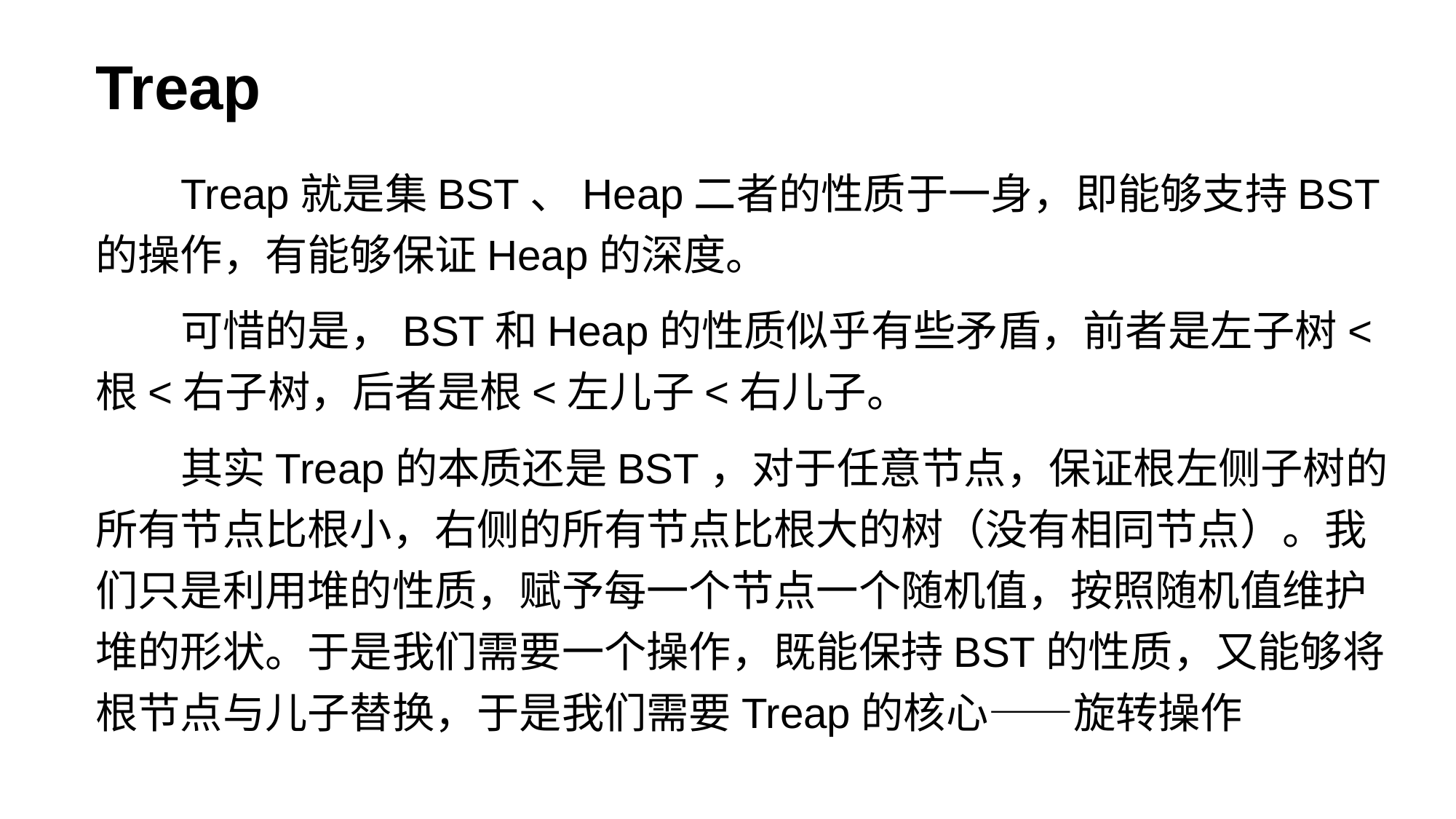

# Treap
Treap就是集BST、Heap二者的性质于一身，即能够支持BST的操作，有能够保证Heap的深度。
可惜的是，BST和Heap的性质似乎有些矛盾，前者是左子树<根<右子树，后者是根<左儿子<右儿子。
其实Treap的本质还是BST，对于任意节点，保证根左侧子树的所有节点比根小，右侧的所有节点比根大的树（没有相同节点）。我们只是利用堆的性质，赋予每一个节点一个随机值，按照随机值维护堆的形状。于是我们需要一个操作，既能保持BST的性质，又能够将根节点与儿子替换，于是我们需要Treap的核心——旋转操作